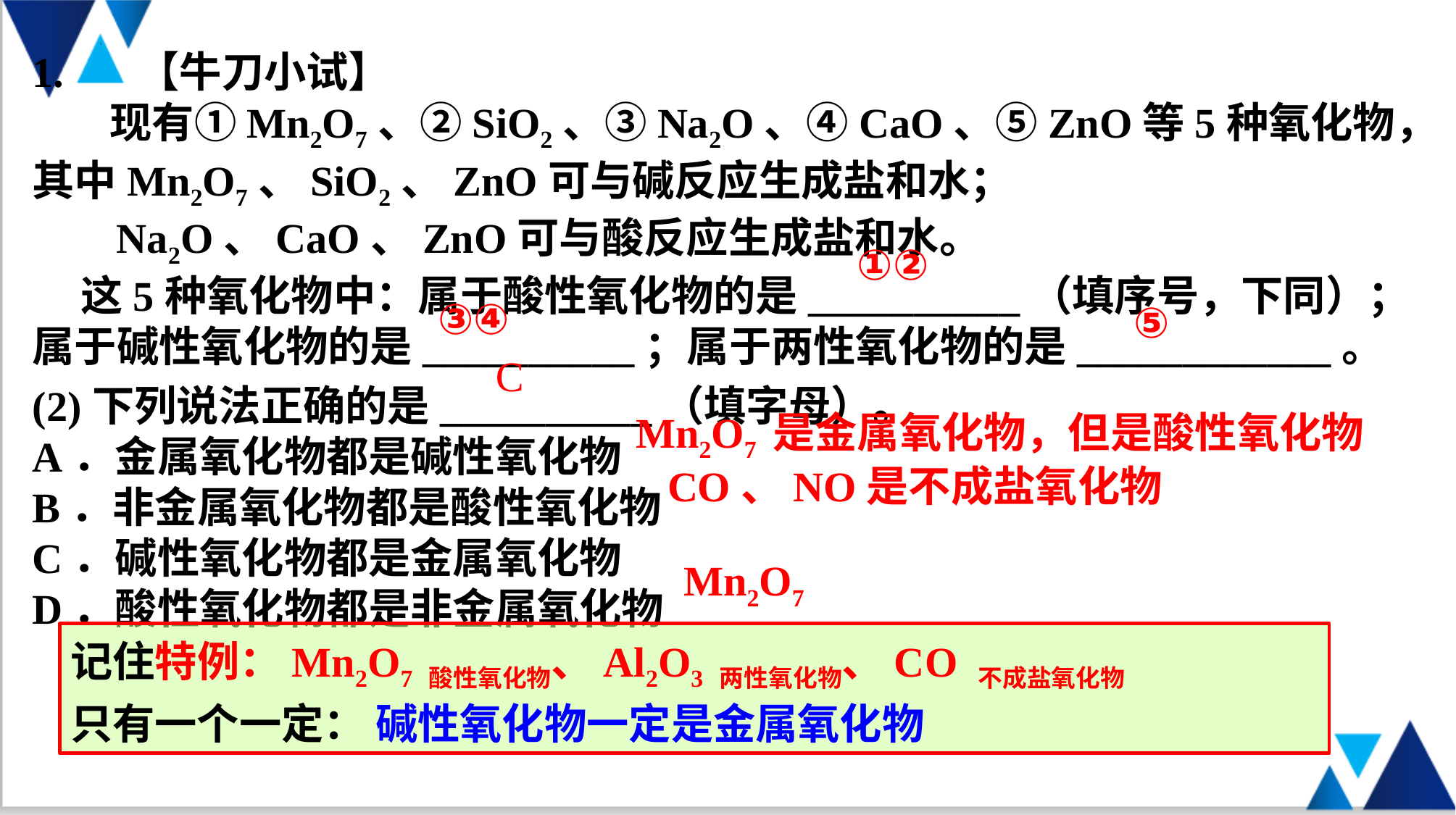

1.      【牛刀小试】
       现有①Mn2O7、②SiO2、③Na2O、④CaO、⑤ZnO等5种氧化物，
其中Mn2O7、SiO2、ZnO可与碱反应生成盐和水；
        Na2O、CaO、ZnO可与酸反应生成盐和水。
    这5种氧化物中：属于酸性氧化物的是__________（填序号，下同）；属于碱性氧化物的是__________；属于两性氧化物的是____________。
(2)下列说法正确的是__________（填字母）。
A．金属氧化物都是碱性氧化物
B．非金属氧化物都是酸性氧化物
C．碱性氧化物都是金属氧化物
D．酸性氧化物都是非金属氧化物
①②
③④
⑤
C
Mn2O7 是金属氧化物，但是酸性氧化物
CO、NO是不成盐氧化物
Mn2O7
记住特例：Mn2O7 酸性氧化物、Al2O3 两性氧化物、CO 不成盐氧化物
只有一个一定： 碱性氧化物一定是金属氧化物